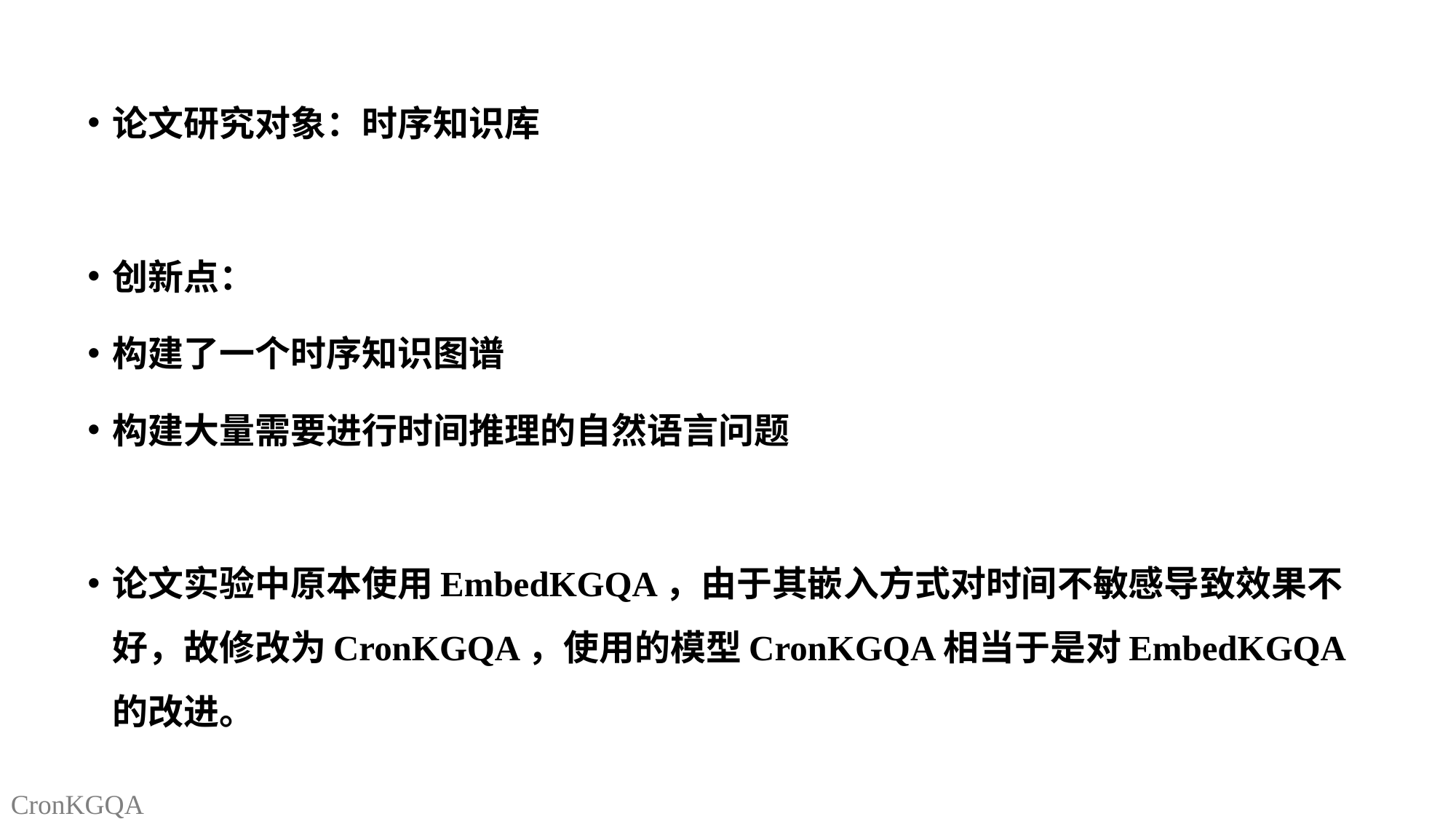

论文研究对象：时序知识库

创新点：
构建了一个时序知识图谱
构建大量需要进行时间推理的自然语言问题

论文实验中原本使用EmbedKGQA，由于其嵌入方式对时间不敏感导致效果不好，故修改为CronKGQA，使用的模型CronKGQA相当于是对EmbedKGQA的改进。
CronKGQA